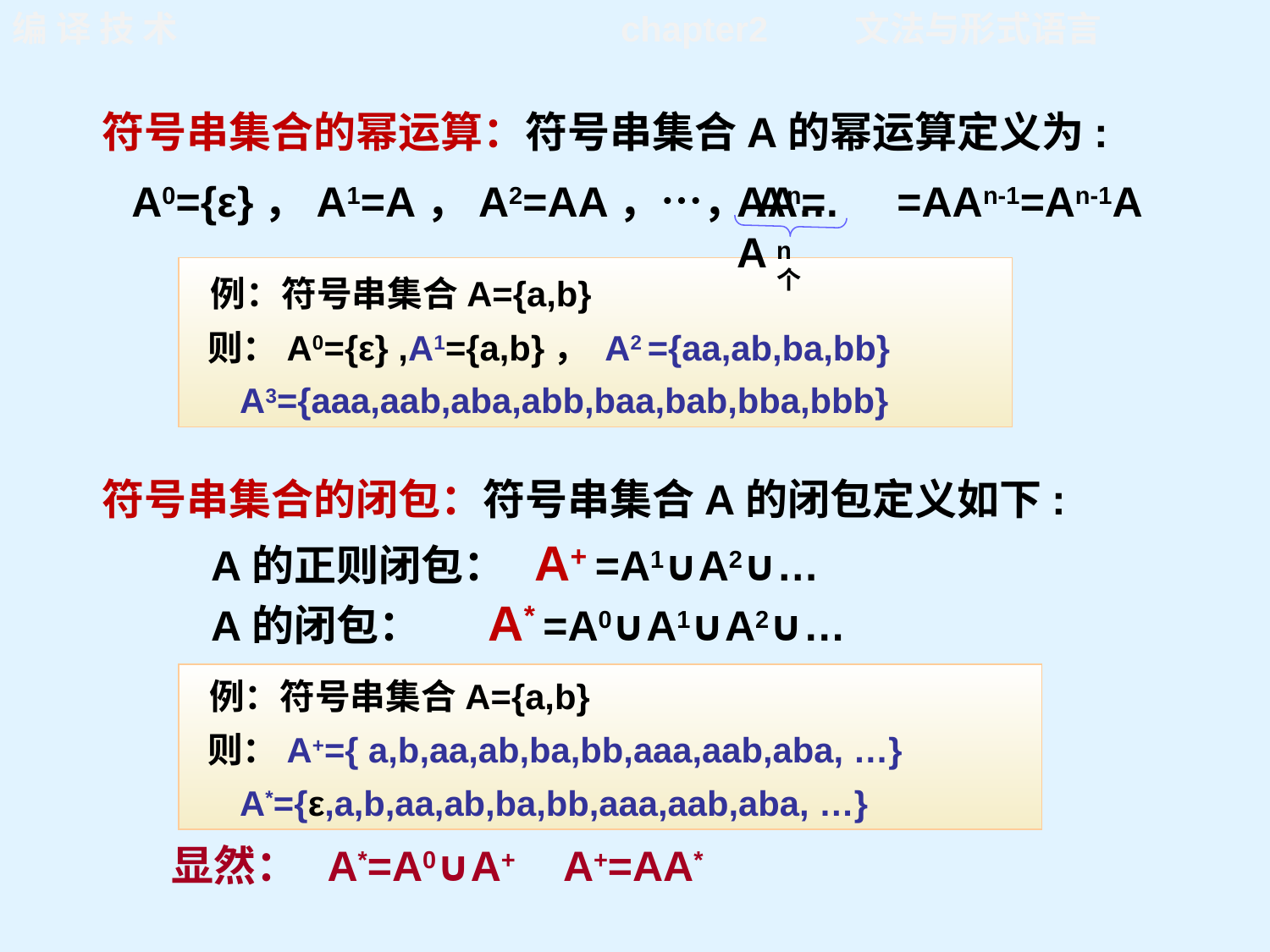

编 译 技 术                                                      chapter2        文法与形式语言
符号串集合的幂运算：符号串集合A的幂运算定义为:
A0={ε}，A1=A，A2=AA，…，An=      =AAn-1=An-1A
AA…A

n个
 例：符号串集合A={a,b}
 则：A0={ε} ,A1={a,b}， A2 ={aa,ab,ba,bb}
     A3={aaa,aab,aba,abb,baa,bab,bba,bbb}
符号串集合的闭包：符号串集合A的闭包定义如下:
A的正则闭包：  A+ =A1∪A2∪…
A的闭包：      A* =A0∪A1∪A2∪…
 例：符号串集合A={a,b}
 则：A+={ a,b,aa,ab,ba,bb,aaa,aab,aba, …}
     A*={ε,a,b,aa,ab,ba,bb,aaa,aab,aba, …}
显然：  A*=A0∪A+       A+=AA*